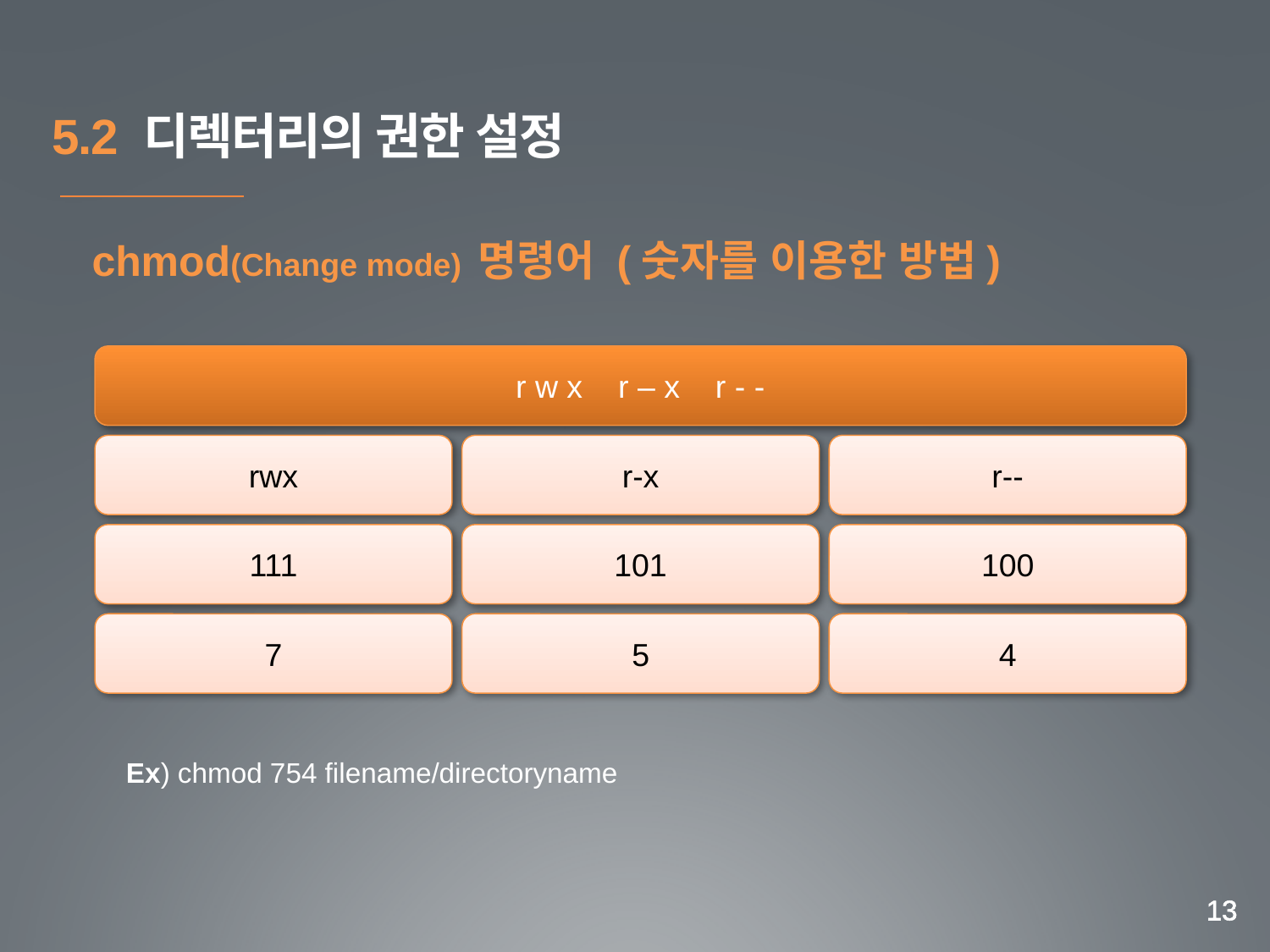

5.2 디렉터리의 권한 설정
chmod(Change mode) 명령어 (숫자를 이용한 방법)
r w x    r – x    r - -
rwx
r-x
r--
111
101
100
7
5
4
Ex) chmod 754 filename/directoryname
13